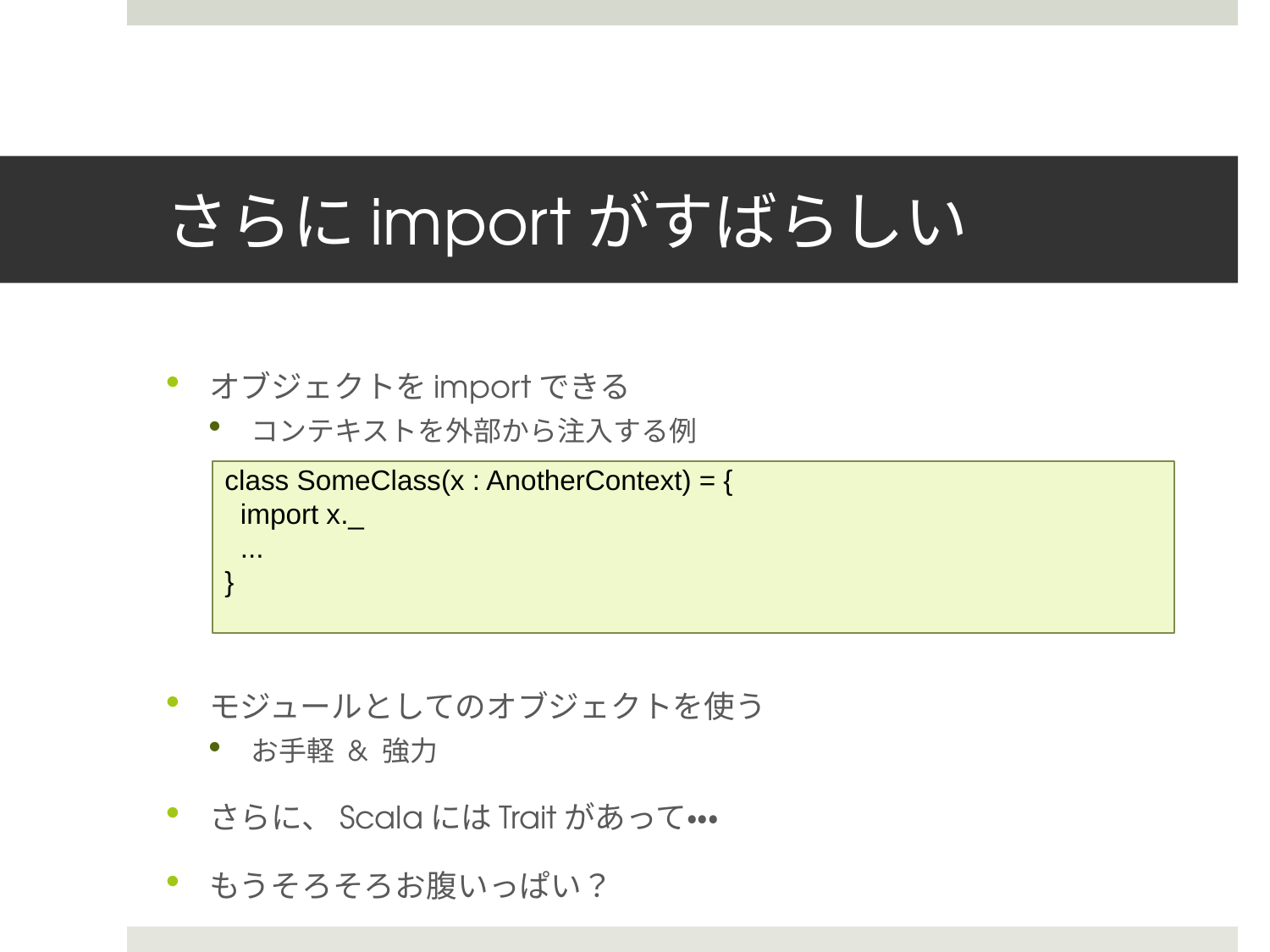

# さらにimportがすばらしい
オブジェクトをimportできる
コンテキストを外部から注入する例

モジュールとしてのオブジェクトを使う
お手軽 & 強力
さらに、ScalaにはTraitがあって・・・
もうそろそろお腹いっぱい？

class SomeClass(x : AnotherContext) = {
  import x._
  ...
}